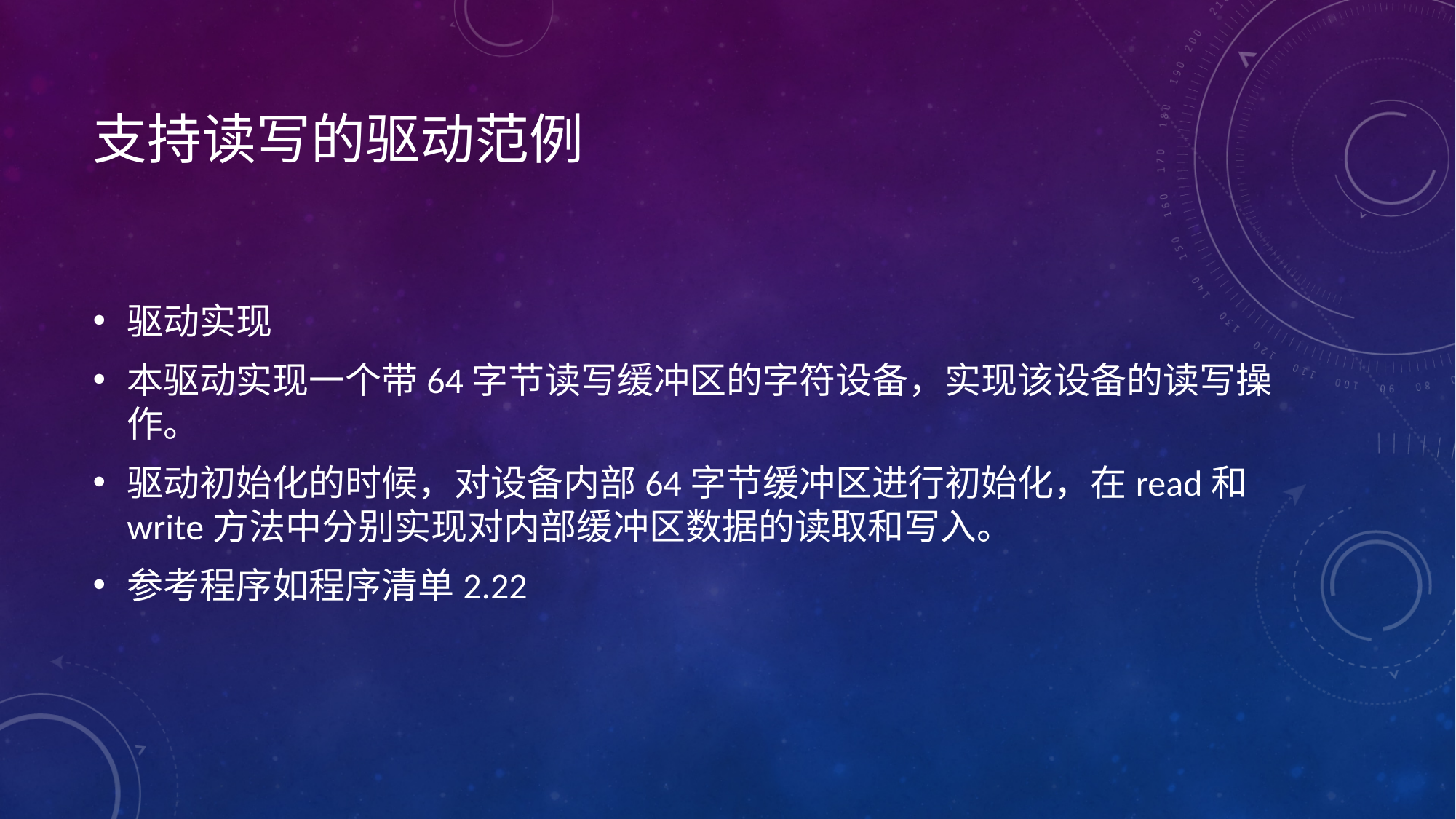

# 支持读写的驱动范例
驱动实现
本驱动实现一个带64字节读写缓冲区的字符设备，实现该设备的读写操作。
驱动初始化的时候，对设备内部64字节缓冲区进行初始化，在read和write方法中分别实现对内部缓冲区数据的读取和写入。
参考程序如程序清单2.22